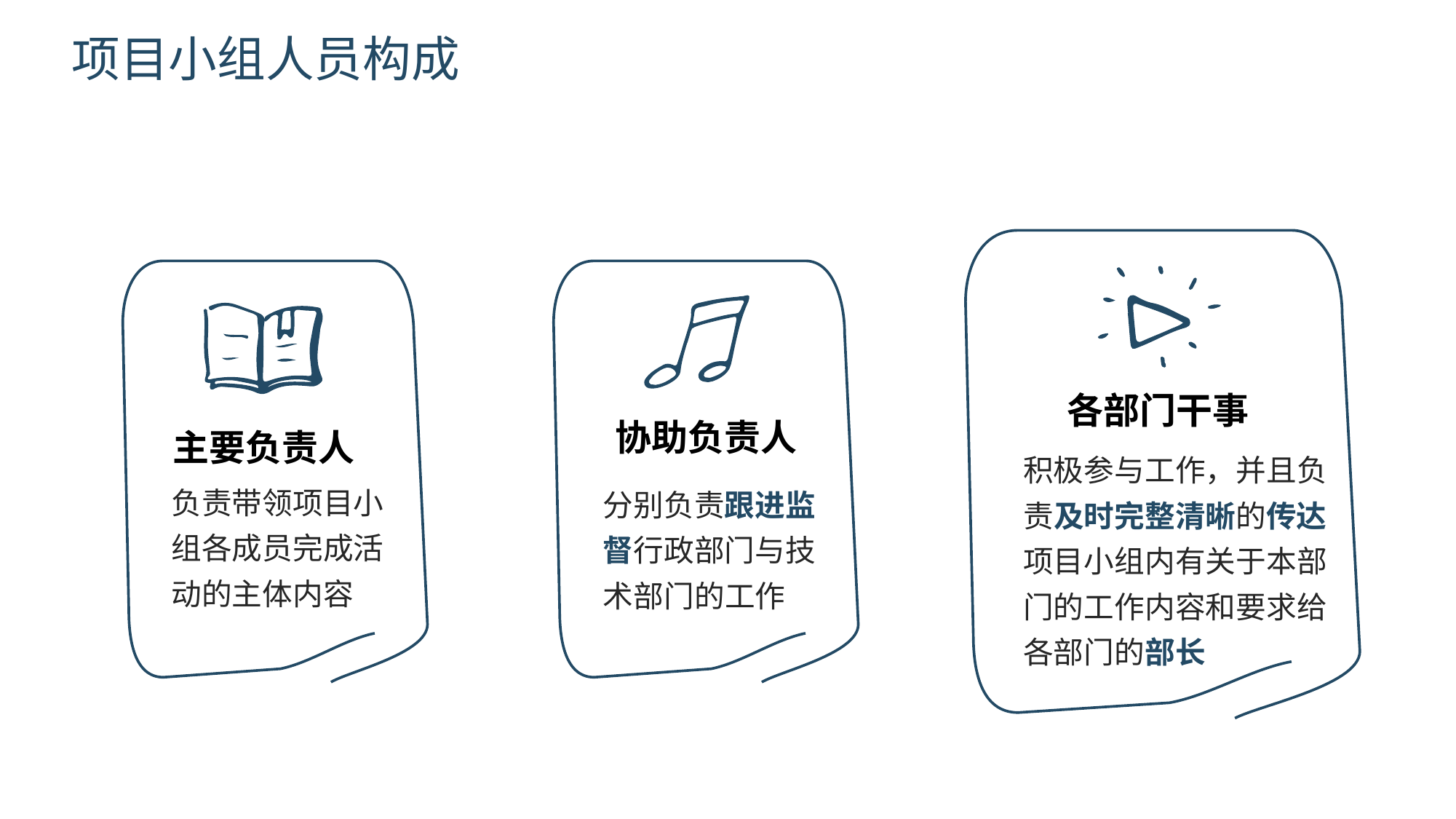

项目小组人员构成

各部门干事
协助负责人
主要负责人
积极参与工作，并且负责及时完整清晰的传达项目小组内有关于本部门的工作内容和要求给各部门的部长
负责带领项目小组各成员完成活动的主体内容
分别负责跟进监督行政部门与技术部门的工作